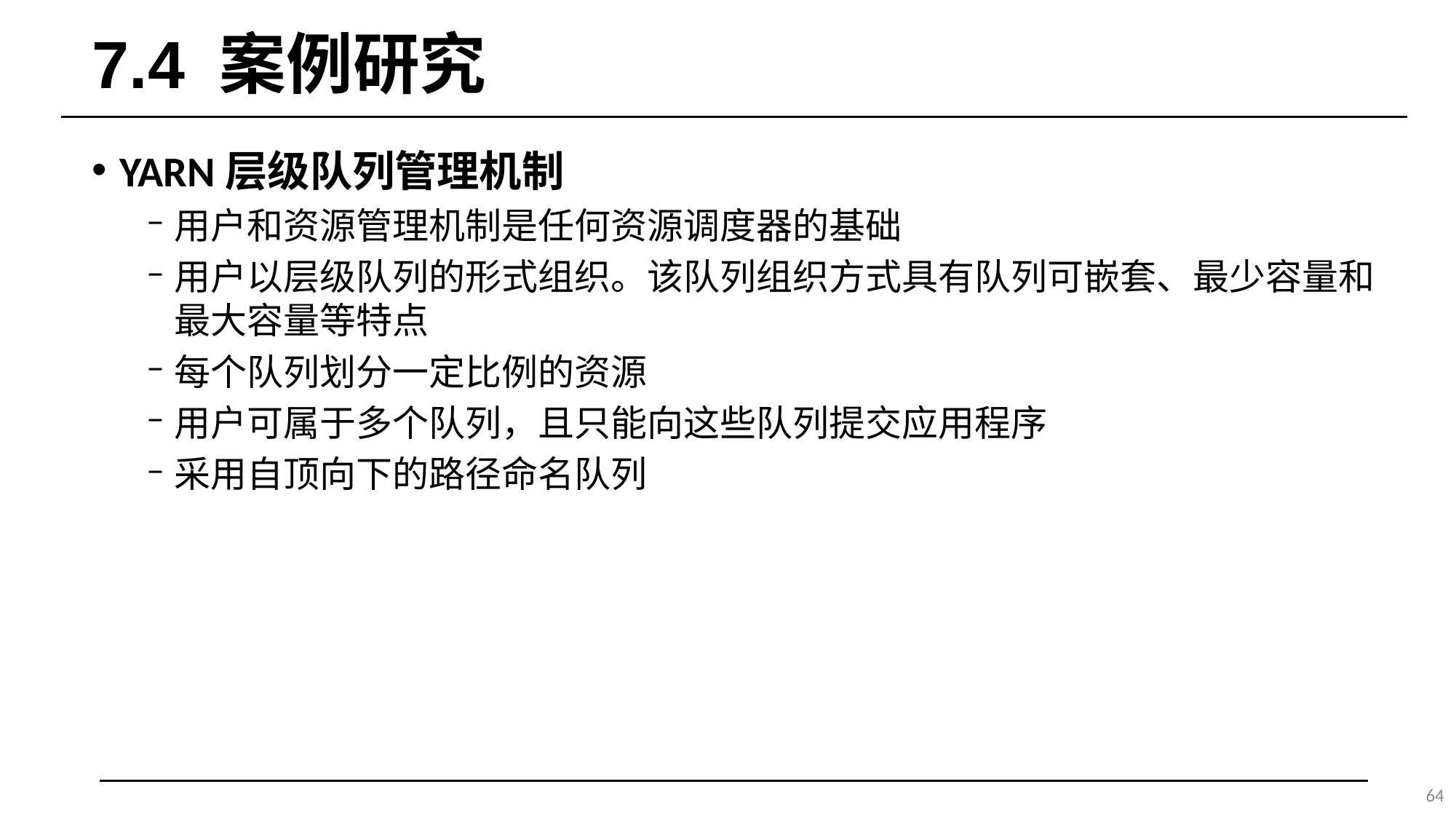

# 7.4 案例研究
YARN层级队列管理机制
用户和资源管理机制是任何资源调度器的基础
用户以层级队列的形式组织。该队列组织方式具有队列可嵌套、最少容量和最大容量等特点
每个队列划分一定比例的资源
用户可属于多个队列，且只能向这些队列提交应用程序
采用自顶向下的路径命名队列
64